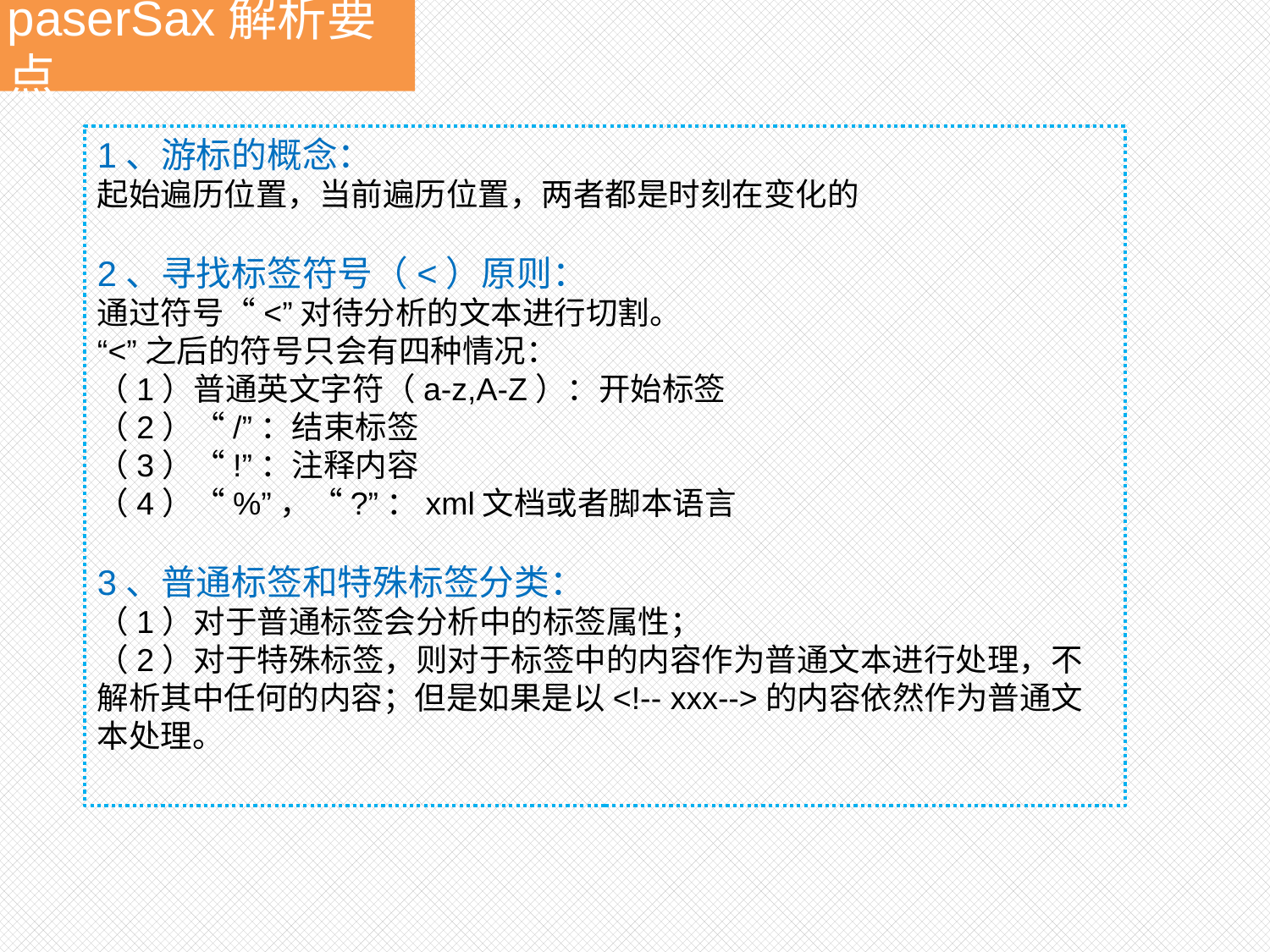

paserSax解析要点
1、游标的概念：
起始遍历位置，当前遍历位置，两者都是时刻在变化的

2、寻找标签符号（<）原则：
通过符号“<”对待分析的文本进行切割。
“<”之后的符号只会有四种情况：
（1）普通英文字符（a-z,A-Z）：开始标签
（2）“/”：结束标签
（3）“!”：注释内容
（4）“%”，“?”：xml文档或者脚本语言

3、普通标签和特殊标签分类：
（1）对于普通标签会分析中的标签属性；
（2）对于特殊标签，则对于标签中的内容作为普通文本进行处理，不解析其中任何的内容；但是如果是以<!-- xxx-->的内容依然作为普通文本处理。